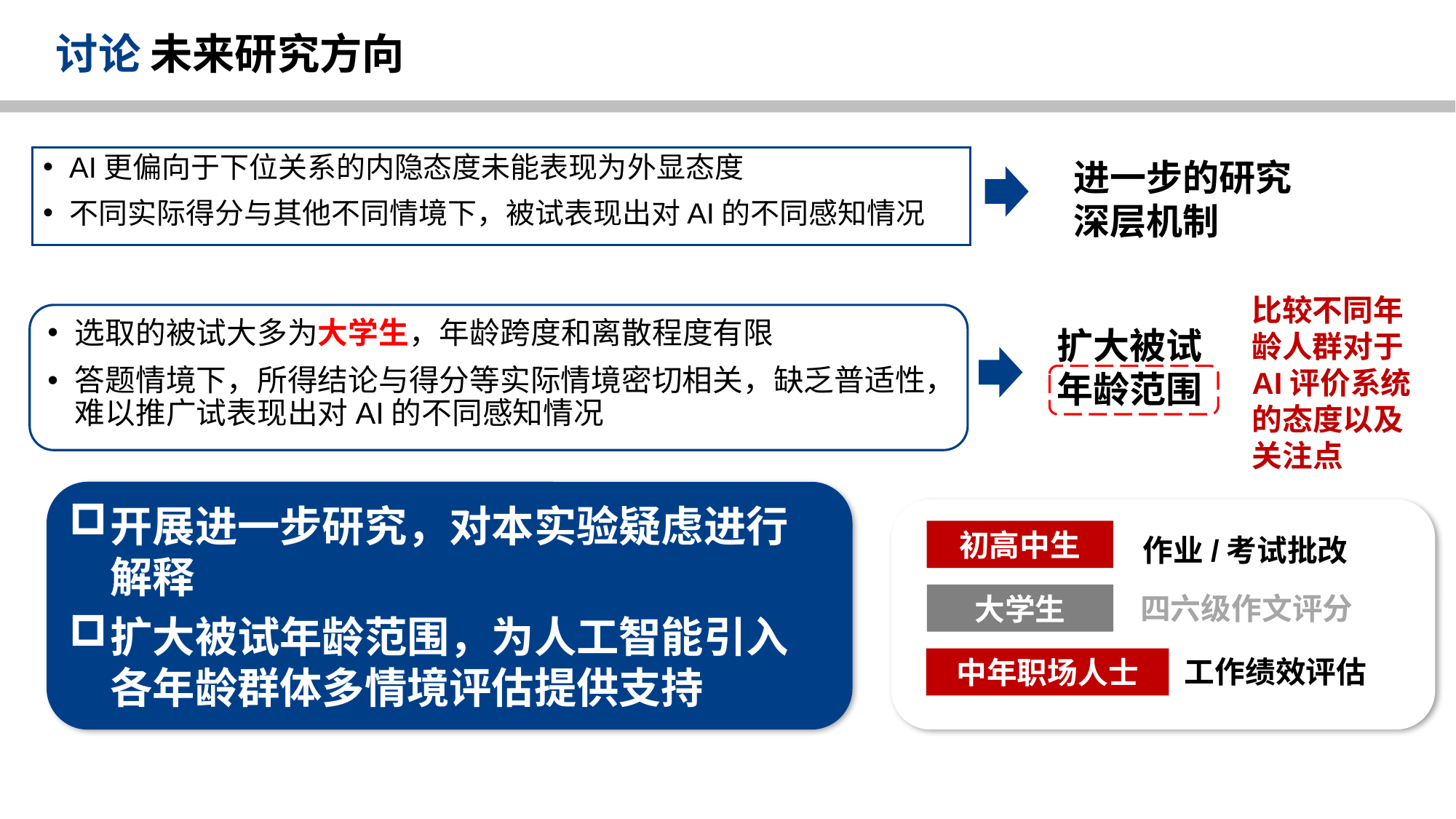

# 讨论 未来研究方向
AI更偏向于下位关系的内隐态度未能表现为外显态度
不同实际得分与其他不同情境下，被试表现出对AI的不同感知情况
进一步的研究深层机制

比较不同年龄人群对于AI评价系统的态度以及关注点
选取的被试大多为大学生，年龄跨度和离散程度有限
答题情境下，所得结论与得分等实际情境密切相关，缺乏普适性，难以推广试表现出对AI的不同感知情况
扩大被试
年龄范围

开展进一步研究，对本实验疑虑进行解释
扩大被试年龄范围，为人工智能引入各年龄群体多情境评估提供支持

初高中生
作业/考试批改
四六级作文评分
大学生
工作绩效评估
中年职场人士